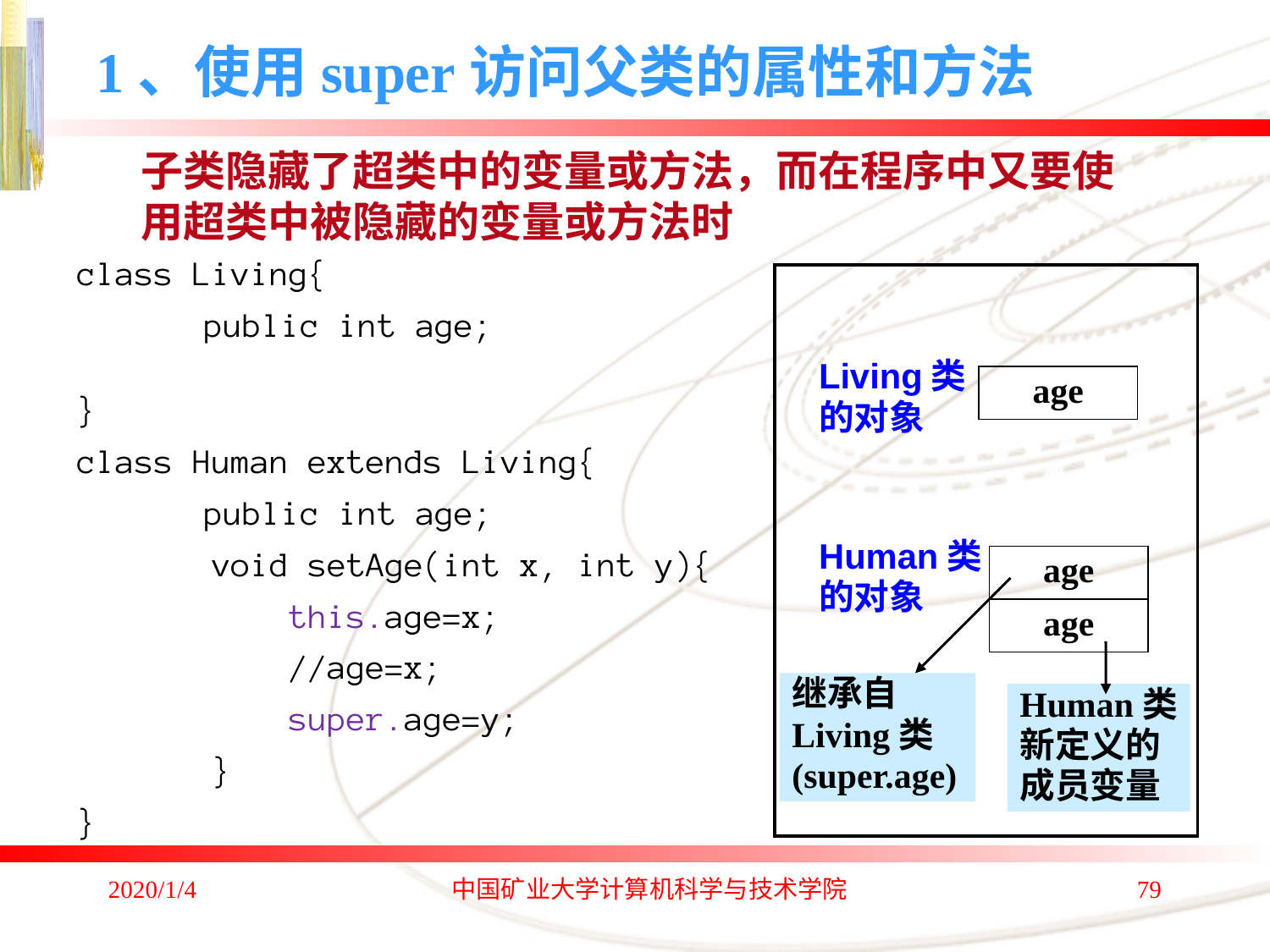

1、使用super访问父类的属性和方法
子类隐藏了超类中的变量或方法，而在程序中又要使用超类中被隐藏的变量或方法时
class Living{
	public int age;
}
class Human extends Living{
	public int age;
       void setAge(int x, int y){
           this.age=x;
           //age=x;
           super.age=y;
       }
}

Living类
的对象
age
Human类
的对象
age

age

继承自
Living类
(super.age)
Human类
新定义的
成员变量
2020/1/4
中国矿业大学计算机科学与技术学院
79